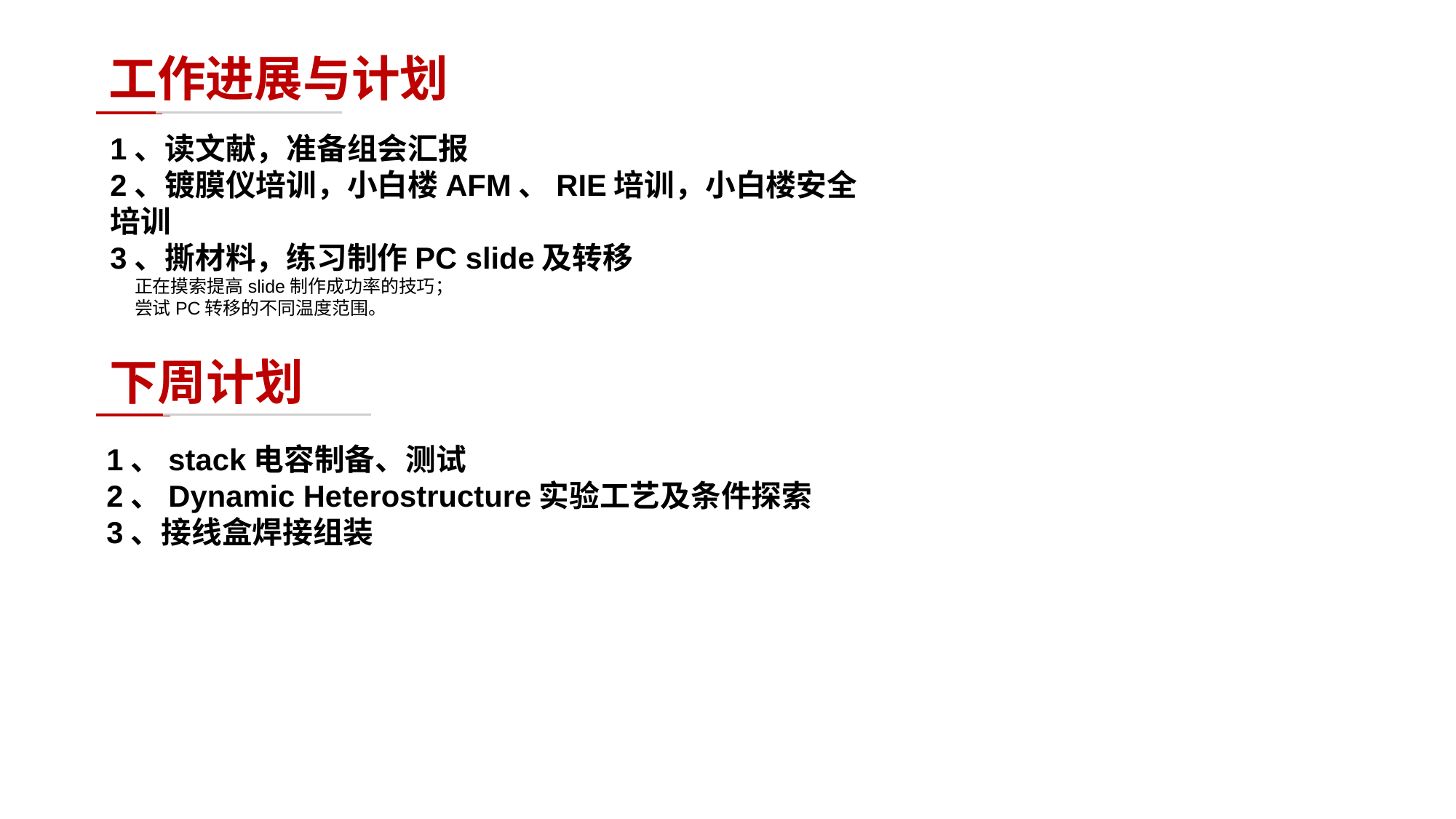

工作进展与计划
1、读文献，准备组会汇报
2、镀膜仪培训，小白楼AFM、RIE培训，小白楼安全培训
3、撕材料，练习制作PC slide及转移
     正在摸索提高slide制作成功率的技巧；
     尝试PC转移的不同温度范围。
下周计划
1、stack电容制备、测试
2、Dynamic Heterostructure实验工艺及条件探索
3、接线盒焊接组装